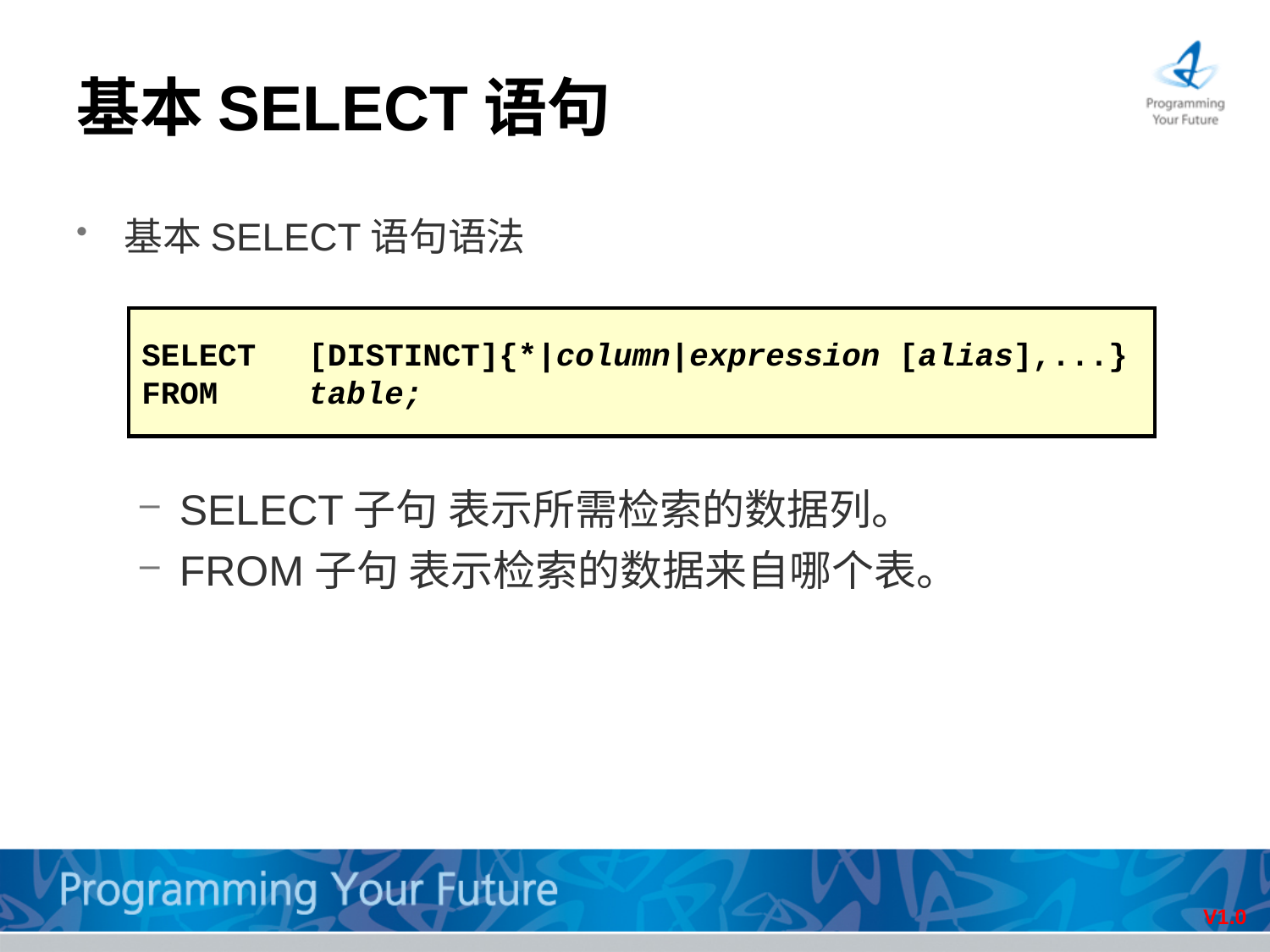

# 基本SELECT语句
基本SELECT语句语法

SELECT子句 表示所需检索的数据列。
FROM子句 表示检索的数据来自哪个表。
SELECT 	[DISTINCT]{*|column|expression [alias],...}
FROM	table;